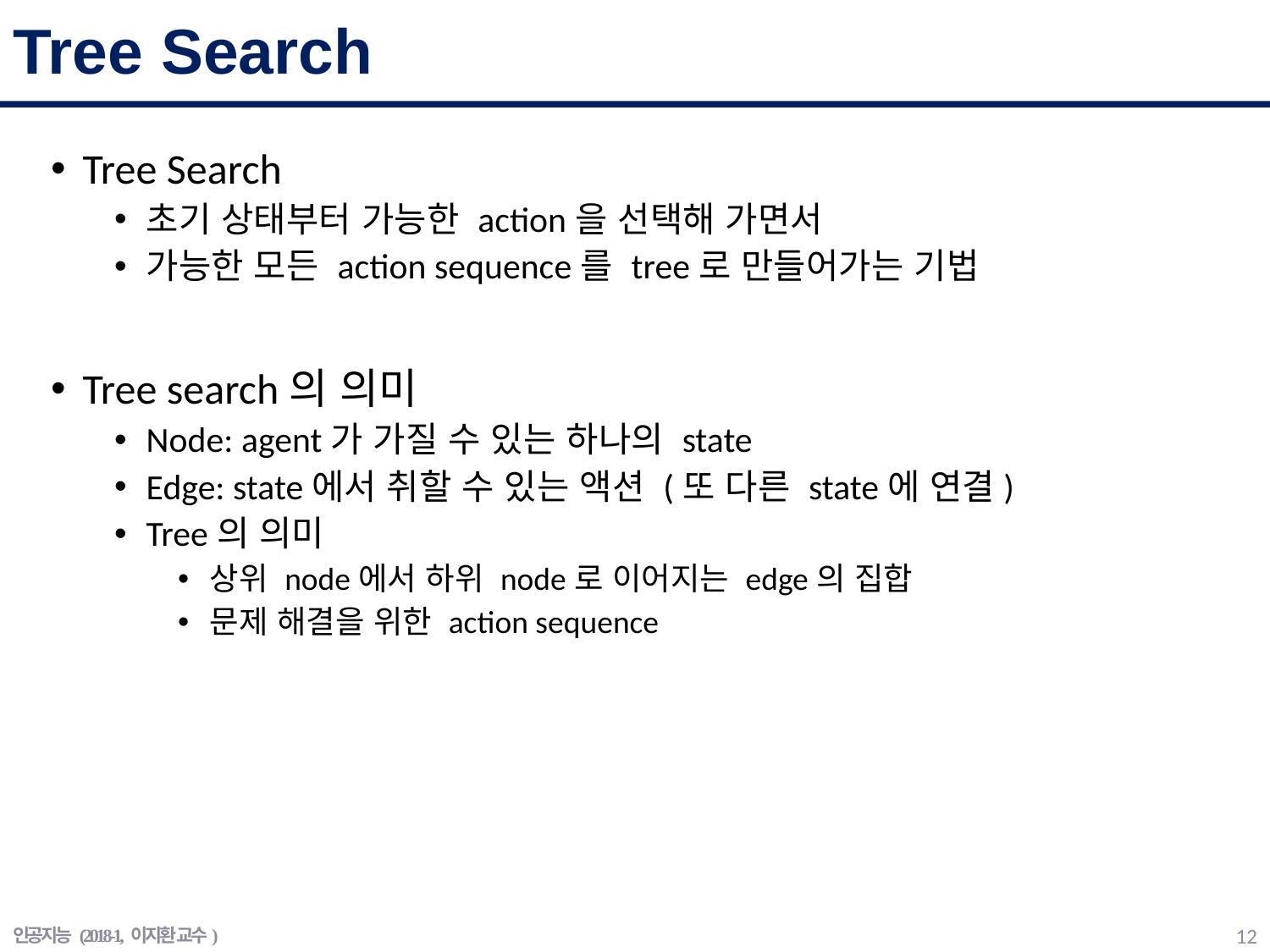

# Tree Search
Tree Search
초기 상태부터 가능한 action을 선택해 가면서
가능한 모든 action sequence를 tree로 만들어가는 기법

Tree search의 의미
Node: agent가 가질 수 있는 하나의 state
Edge: state에서 취할 수 있는 액션 (또 다른 state에 연결)
Tree의 의미
상위 node에서 하위 node로 이어지는 edge의 집합
문제 해결을 위한 action sequence

인공지능 (2018-1, 이지환 교수)
12